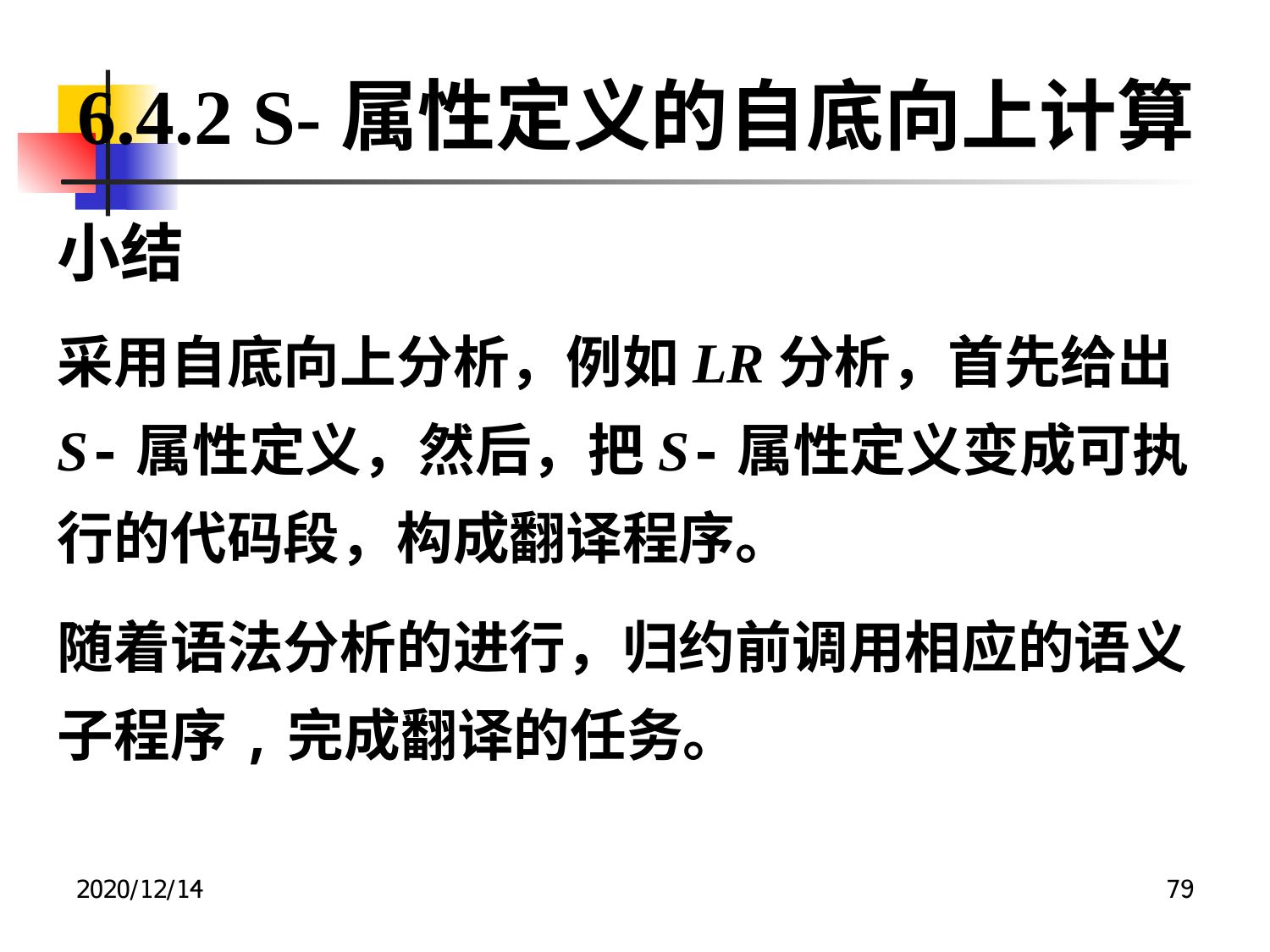

6.4.2 S-属性定义的自底向上计算
小结
采用自底向上分析，例如LR分析，首先给出S-属性定义，然后，把S-属性定义变成可执行的代码段，构成翻译程序。
随着语法分析的进行，归约前调用相应的语义子程序,完成翻译的任务。
2020/12/14
79